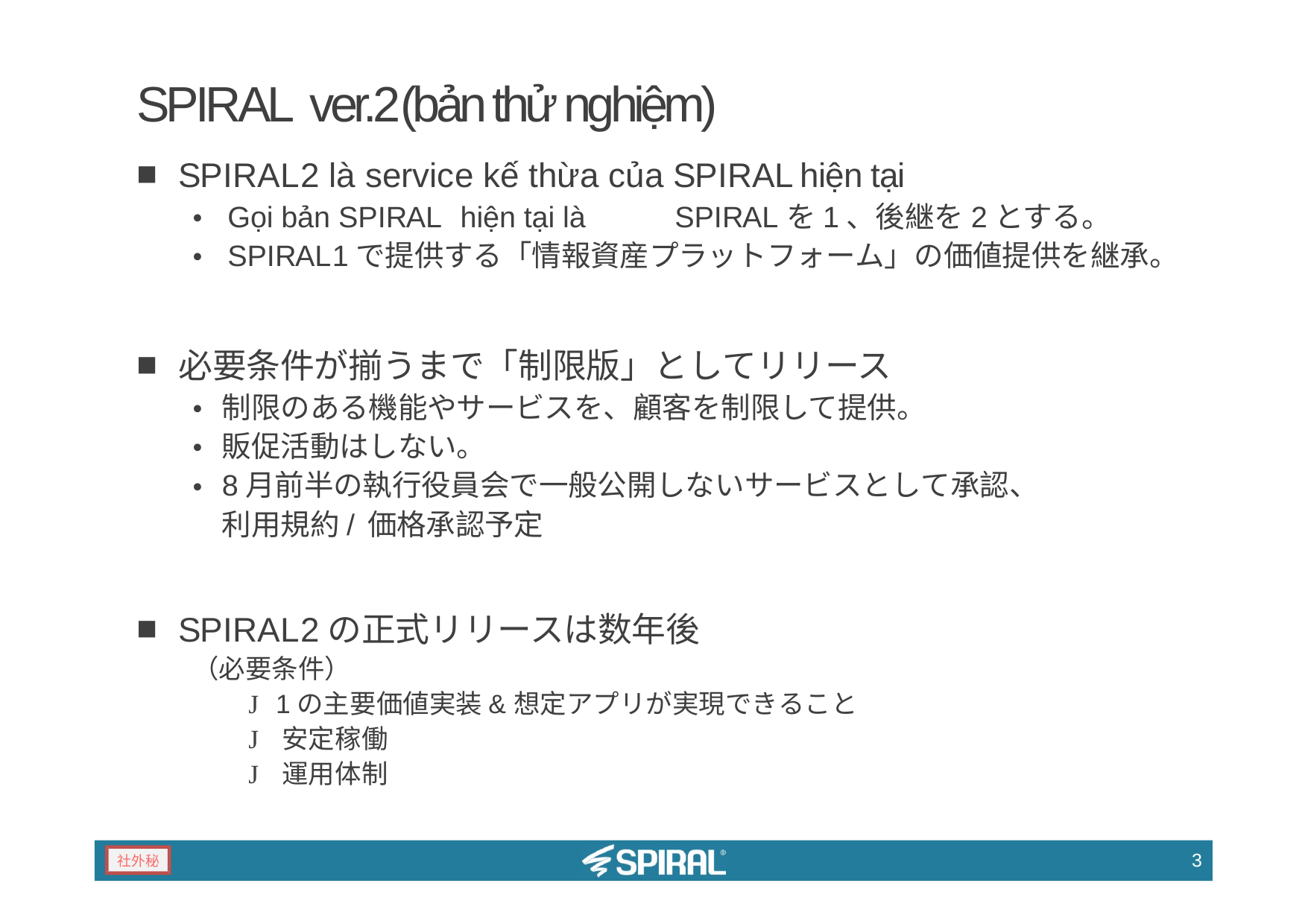

# SPIRAL ver.2(bản thử nghiệm)
SPIRAL2 là service kế thừa của SPIRAL hiện tại
Gọi bản SPIRAL  hiện tại là 	SPIRALを1、後継を2とする。
SPIRAL1で提供する「情報資産プラットフォーム」の価値提供を継承。

必要条件が揃うまで「制限版」としてリリース
制限のある機能やサービスを、顧客を制限して提供。
販促活動はしない。
8月前半の執行役員会で一般公開しないサービスとして承認、 利用規約/価格承認予定

SPIRAL2の正式リリースは数年後
（必要条件）
J 1の主要価値実装&想定アプリが実現できること
J 安定稼働
J 運用体制
3
社外秘